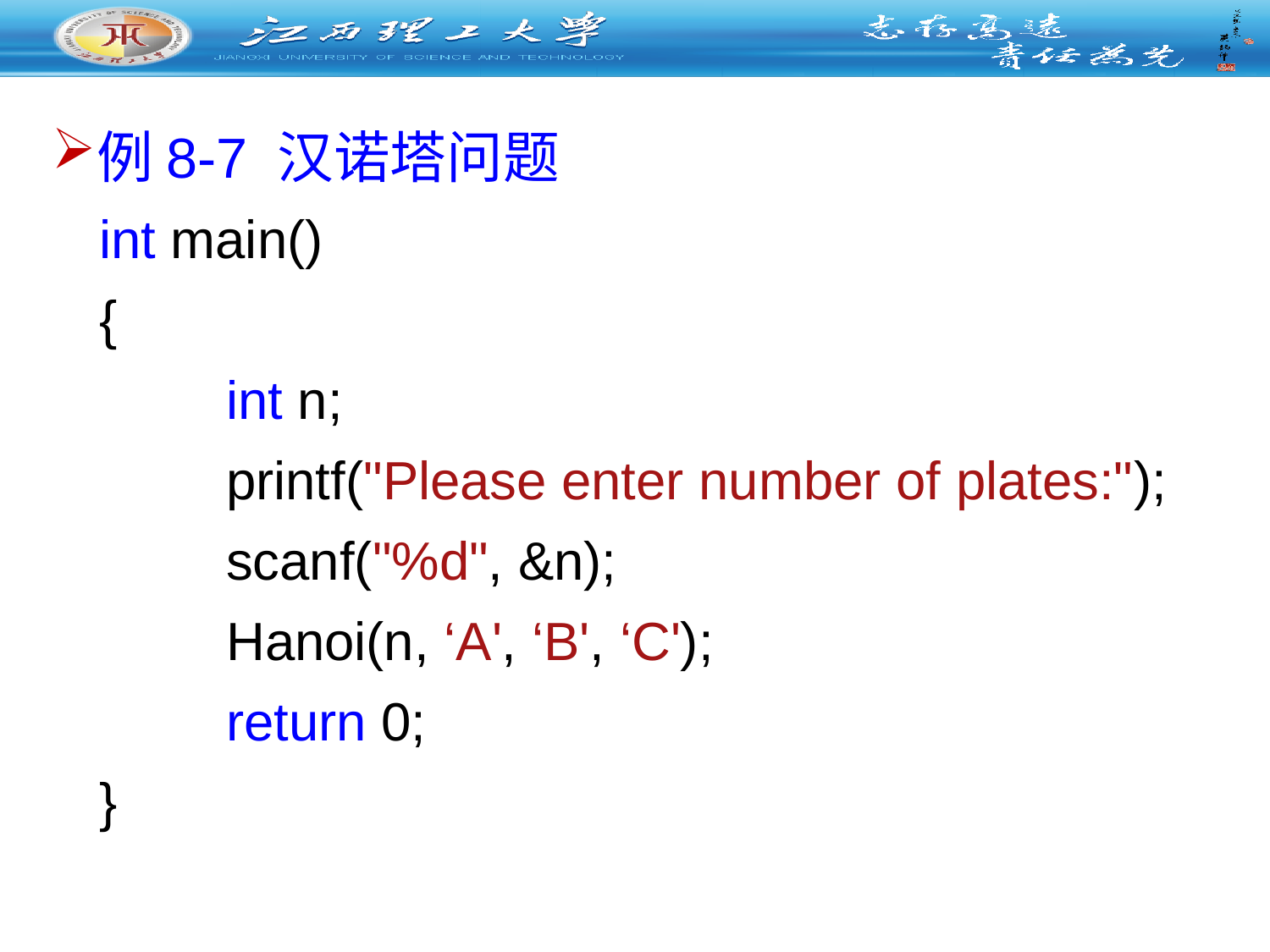

例8-7 汉诺塔问题
int main()
{
 	int n;
 	printf("Please enter number of plates:");
 	scanf("%d", &n);
 	Hanoi(n, ‘A', ‘B', ‘C');
 	return 0;
}